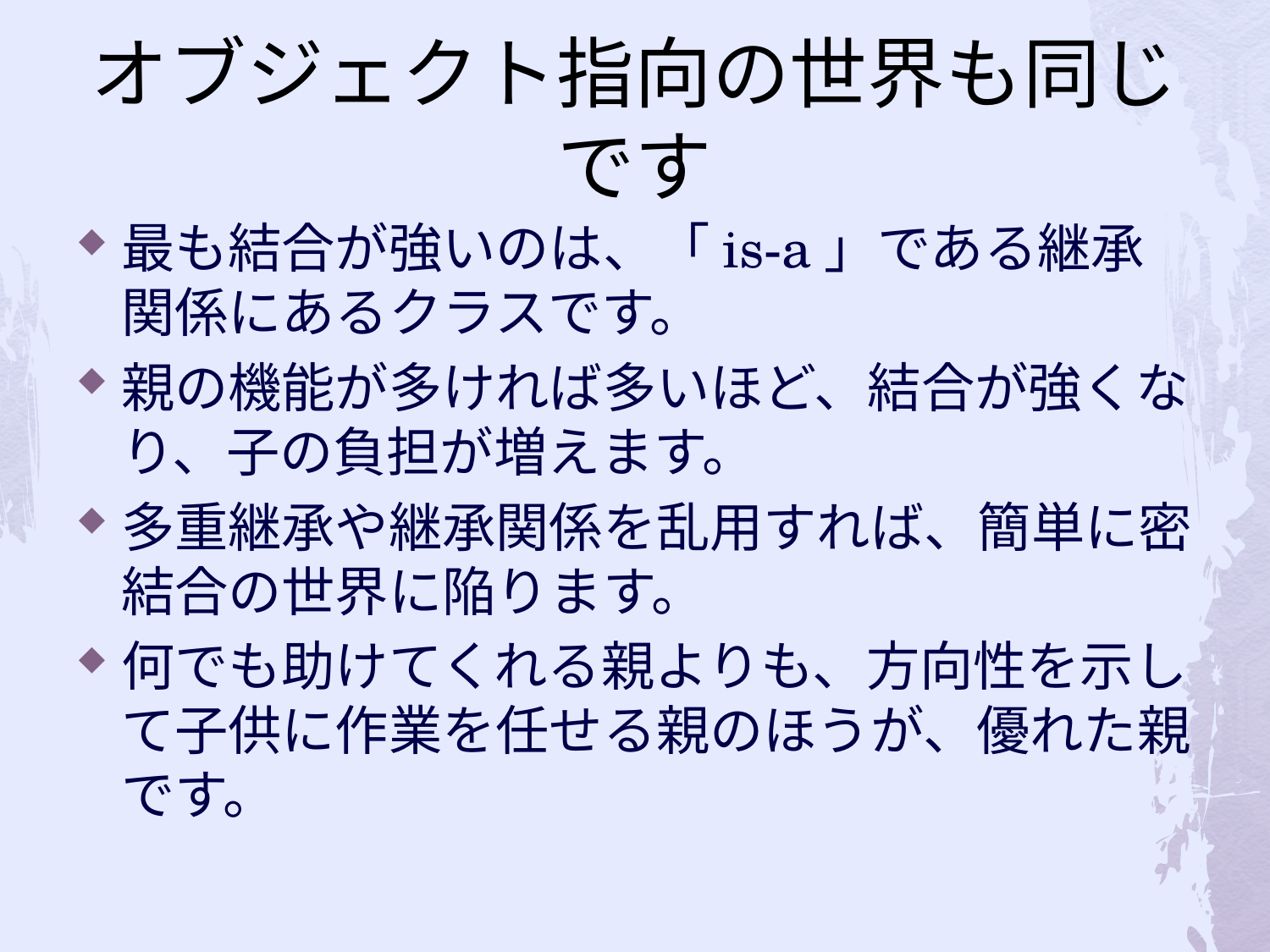

# オブジェクト指向の世界も同じです
最も結合が強いのは、「is-a」である継承関係にあるクラスです。
親の機能が多ければ多いほど、結合が強くなり、子の負担が増えます。
多重継承や継承関係を乱用すれば、簡単に密結合の世界に陥ります。
何でも助けてくれる親よりも、方向性を示して子供に作業を任せる親のほうが、優れた親です。